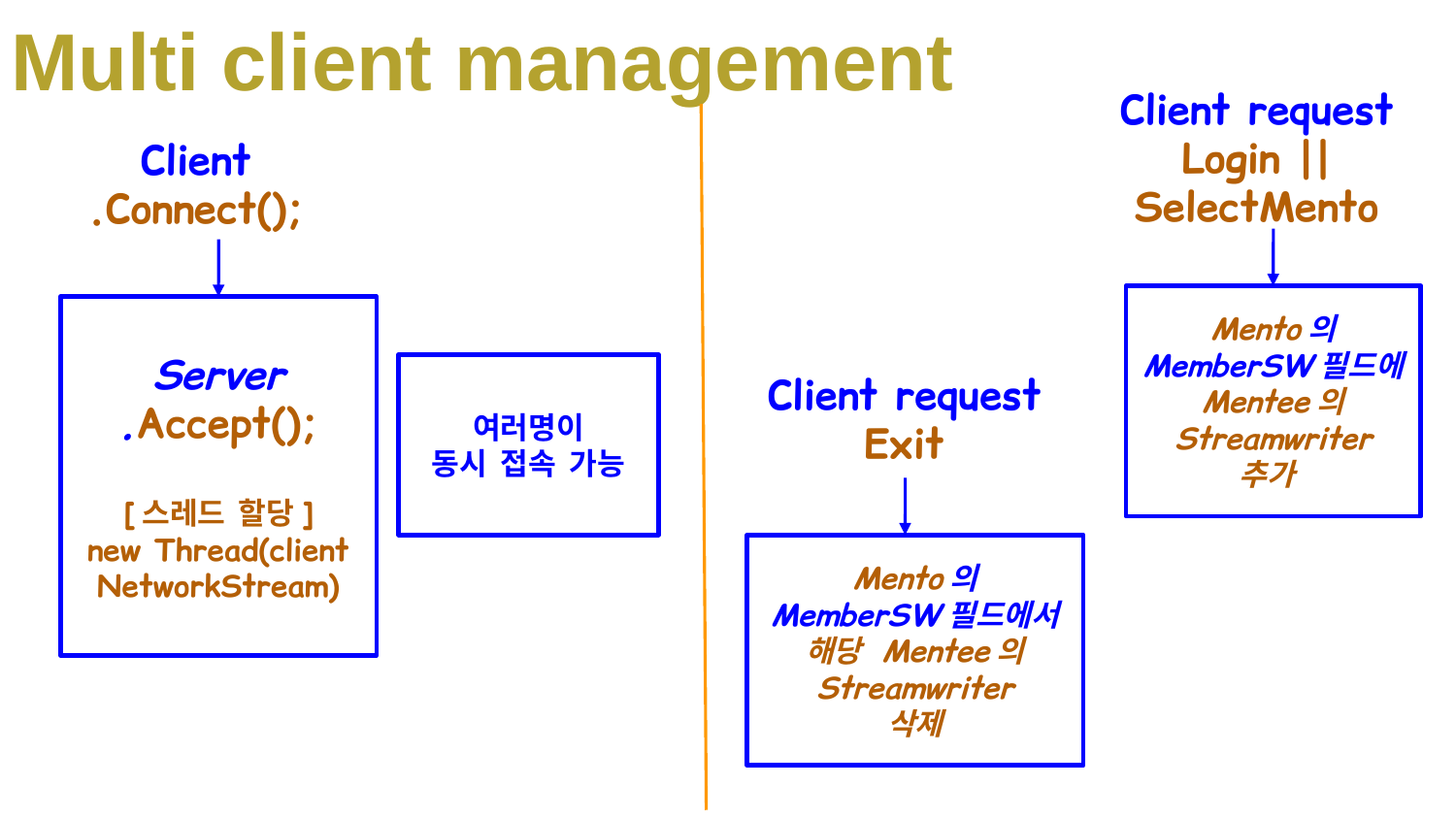

# Multi client management
Client request
Login || SelectMento
Client
.Connect();
Mento의 MemberSW필드에
Mentee의 Streamwriter
추가
Server
.Accept();

[스레드 할당]
new Thread(client NetworkStream)
Client request
Exit
여러명이
동시 접속 가능
Mento의 MemberSW필드에서
해당 Mentee의 Streamwriter
삭제